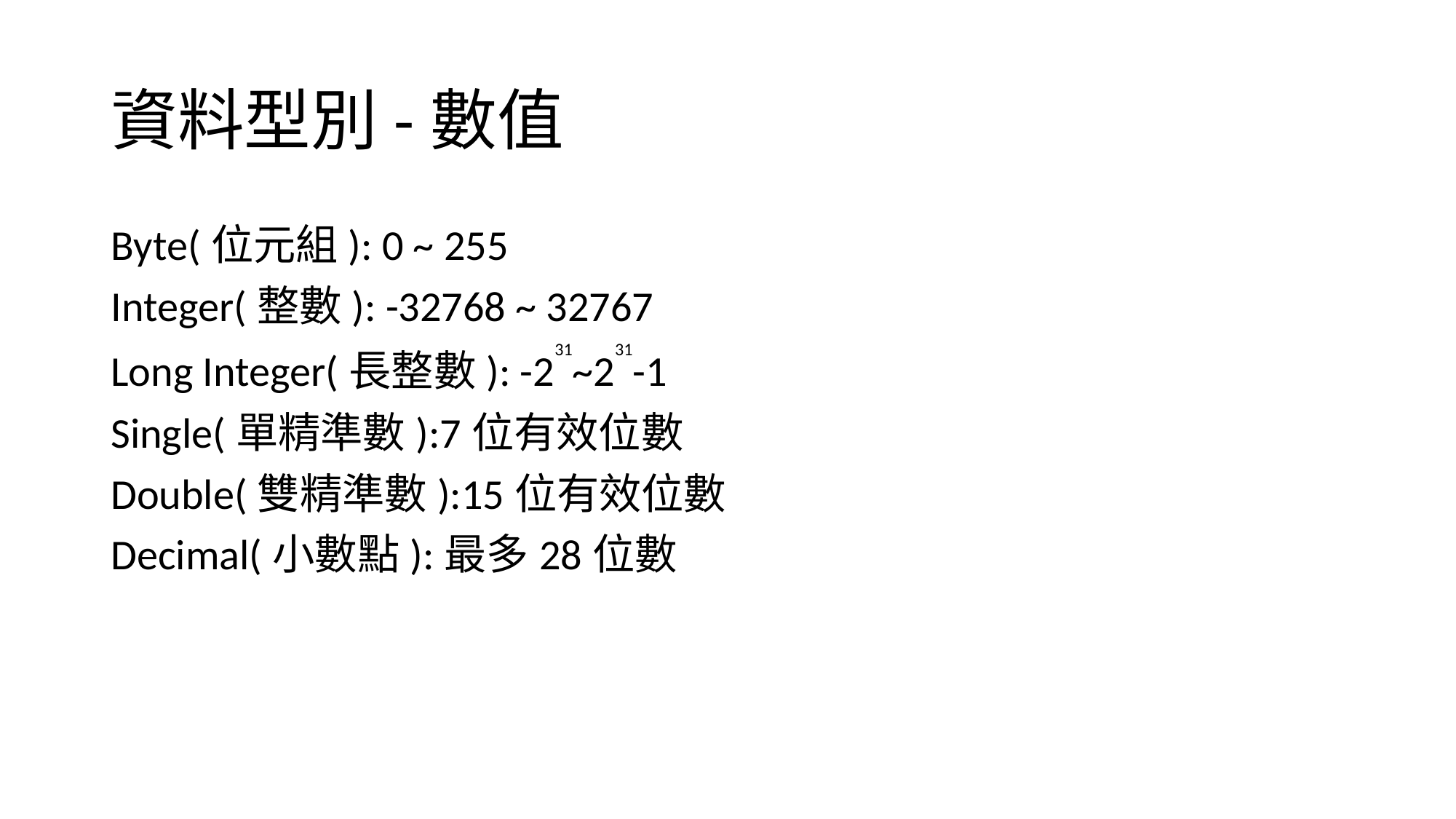

# 資料型別-數值
Byte(位元組): 0 ~ 255
Integer(整數): -32768 ~ 32767
Long Integer(長整數): -231~231-1
Single(單精準數):7位有效位數
Double(雙精準數):15位有效位數
Decimal(小數點):最多28位數